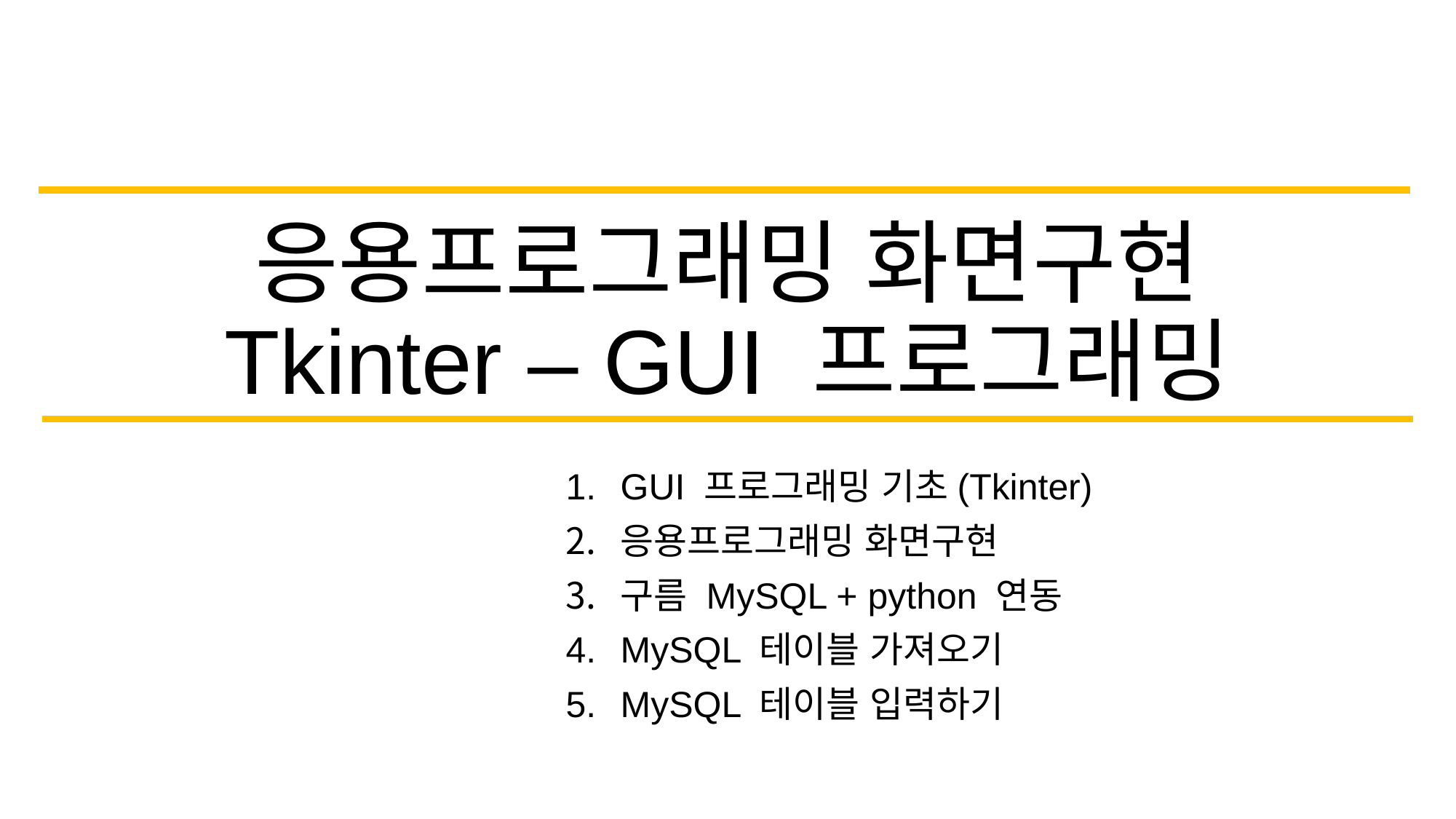

# 응용프로그래밍 화면구현 Tkinter – GUI 프로그래밍
GUI 프로그래밍 기초(Tkinter)
응용프로그래밍 화면구현
구름 MySQL + python 연동
MySQL 테이블 가져오기
MySQL 테이블 입력하기